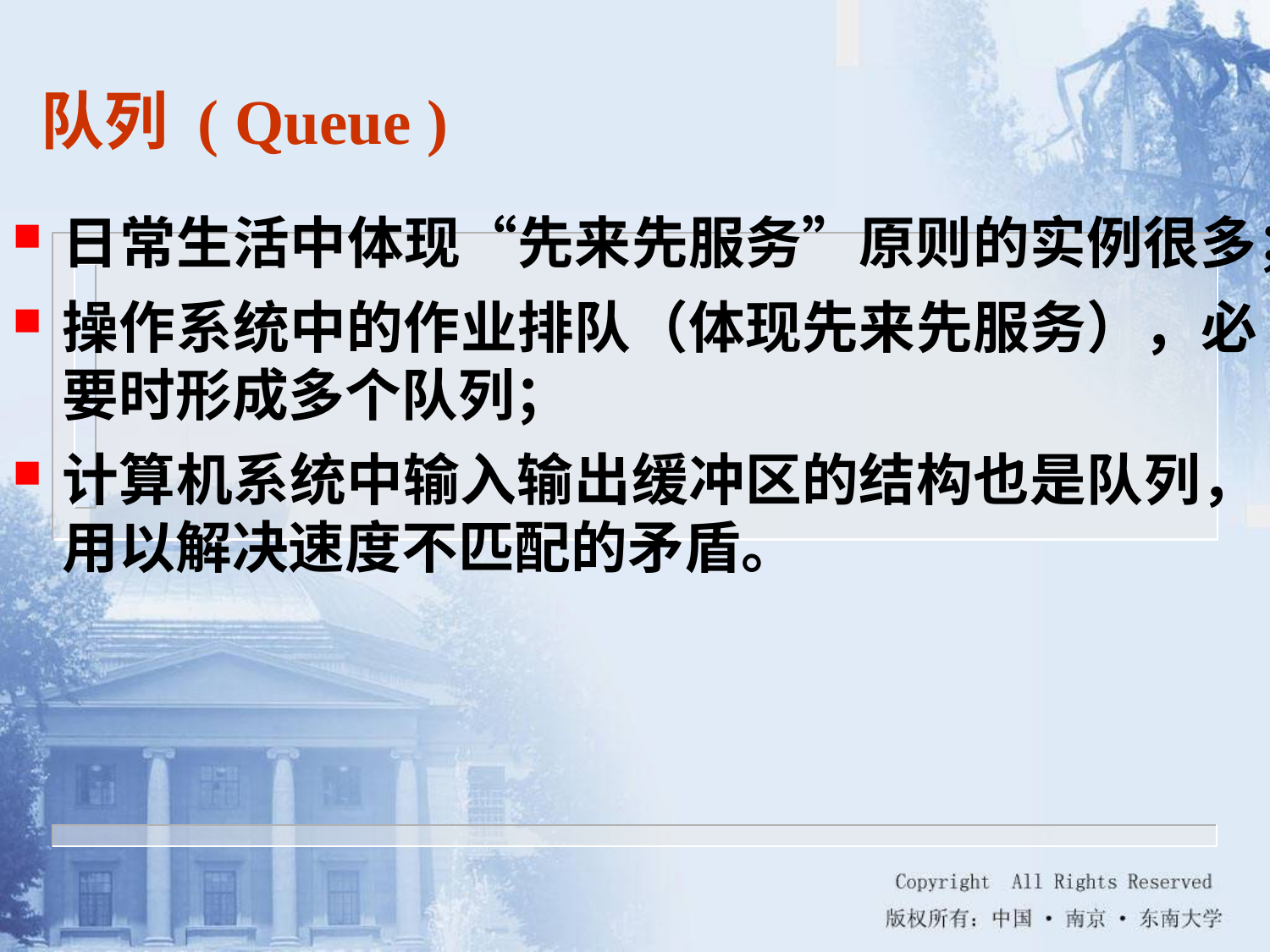

队列 ( Queue )
日常生活中体现“先来先服务”原则的实例很多；
操作系统中的作业排队（体现先来先服务），必要时形成多个队列；
计算机系统中输入输出缓冲区的结构也是队列，用以解决速度不匹配的矛盾。